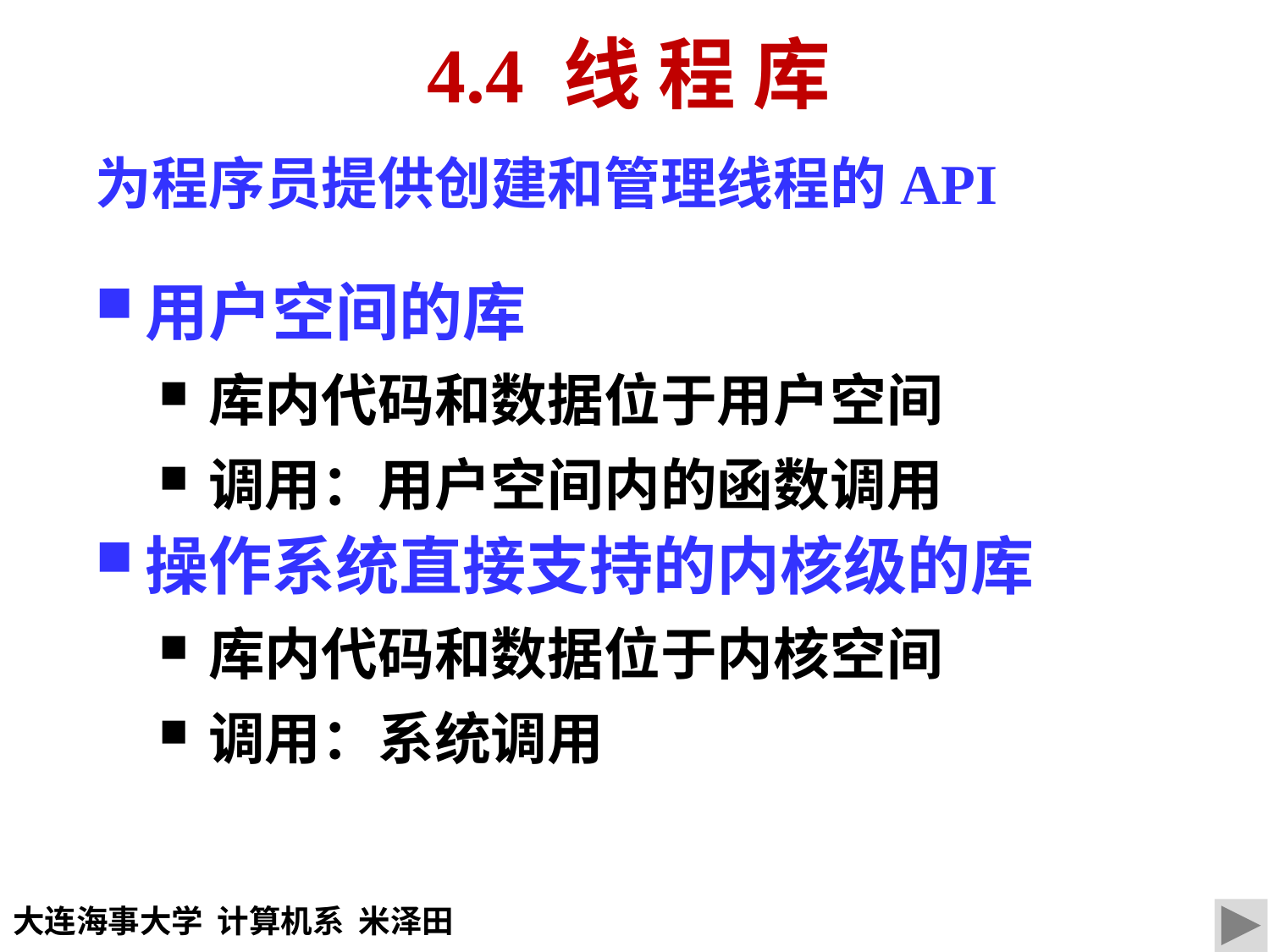

4.4 线 程 库
为程序员提供创建和管理线程的API
用户空间的库
库内代码和数据位于用户空间
调用：用户空间内的函数调用
操作系统直接支持的内核级的库
库内代码和数据位于内核空间
调用：系统调用
大连海事大学  计算机系  米泽田